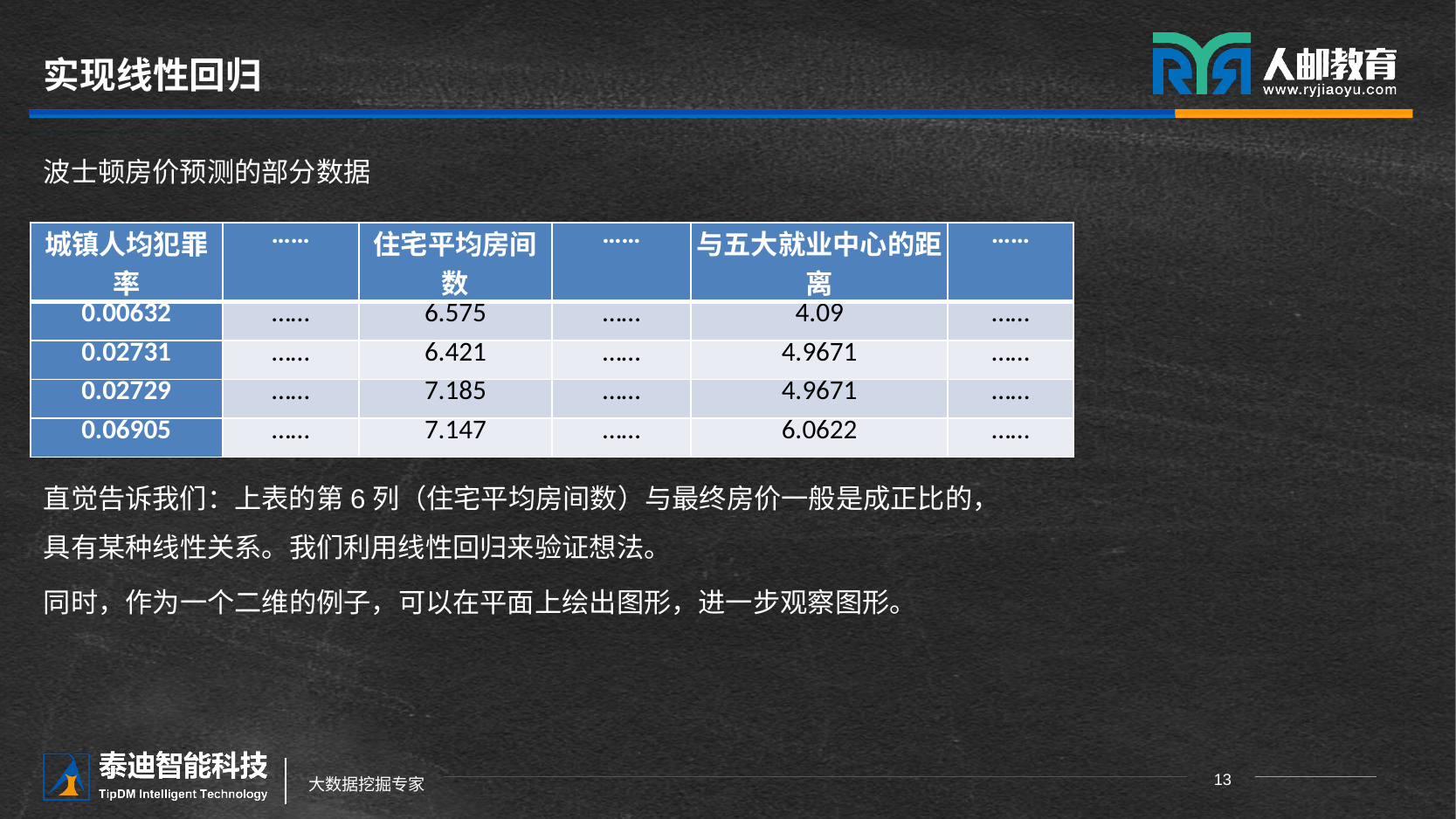

# 实现线性回归
波士顿房价预测的部分数据

直觉告诉我们：上表的第6列（住宅平均房间数）与最终房价一般是成正比的，具有某种线性关系。我们利用线性回归来验证想法。
同时，作为一个二维的例子，可以在平面上绘出图形，进一步观察图形。
| 城镇人均犯罪率 | …… | 住宅平均房间数 | …… | 与五大就业中心的距离 | …… |
| --- | --- | --- | --- | --- | --- |
| 0.00632 | …… | 6.575 | …… | 4.09 | …… |
| 0.02731 | …… | 6.421 | …… | 4.9671 | …… |
| 0.02729 | …… | 7.185 | …… | 4.9671 | …… |
| 0.06905 | …… | 7.147 | …… | 6.0622 | …… |